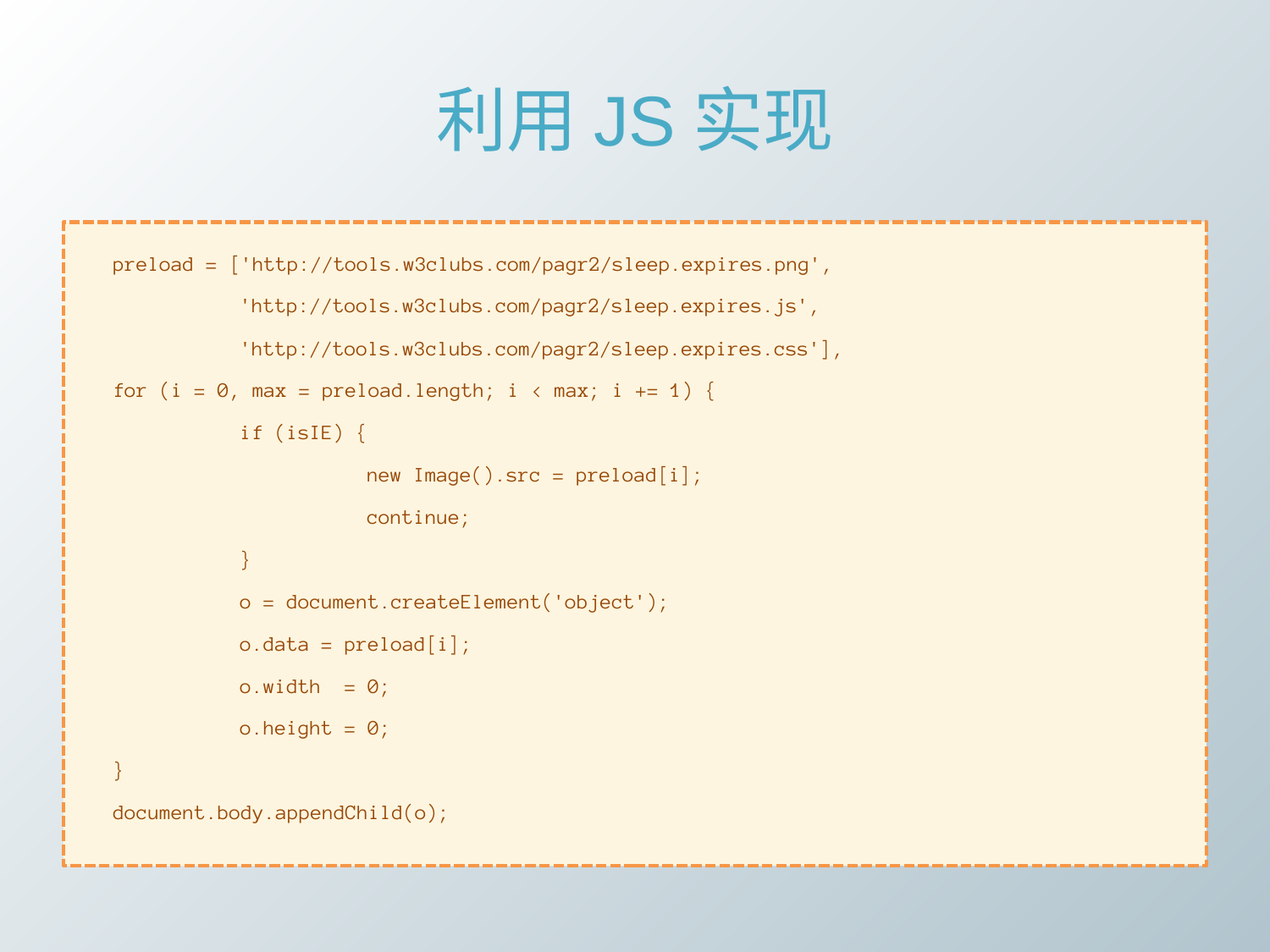

# 利用JS实现
preload = ['http://tools.w3clubs.com/pagr2/sleep.expires.png',
	'http://tools.w3clubs.com/pagr2/sleep.expires.js',
	'http://tools.w3clubs.com/pagr2/sleep.expires.css'],
for (i = 0, max = preload.length; i < max; i += 1) {
	if (isIE) {
		new Image().src = preload[i];
		continue;
	}
	o = document.createElement('object');
	o.data = preload[i];
	o.width  = 0;
	o.height = 0;
}
document.body.appendChild(o);